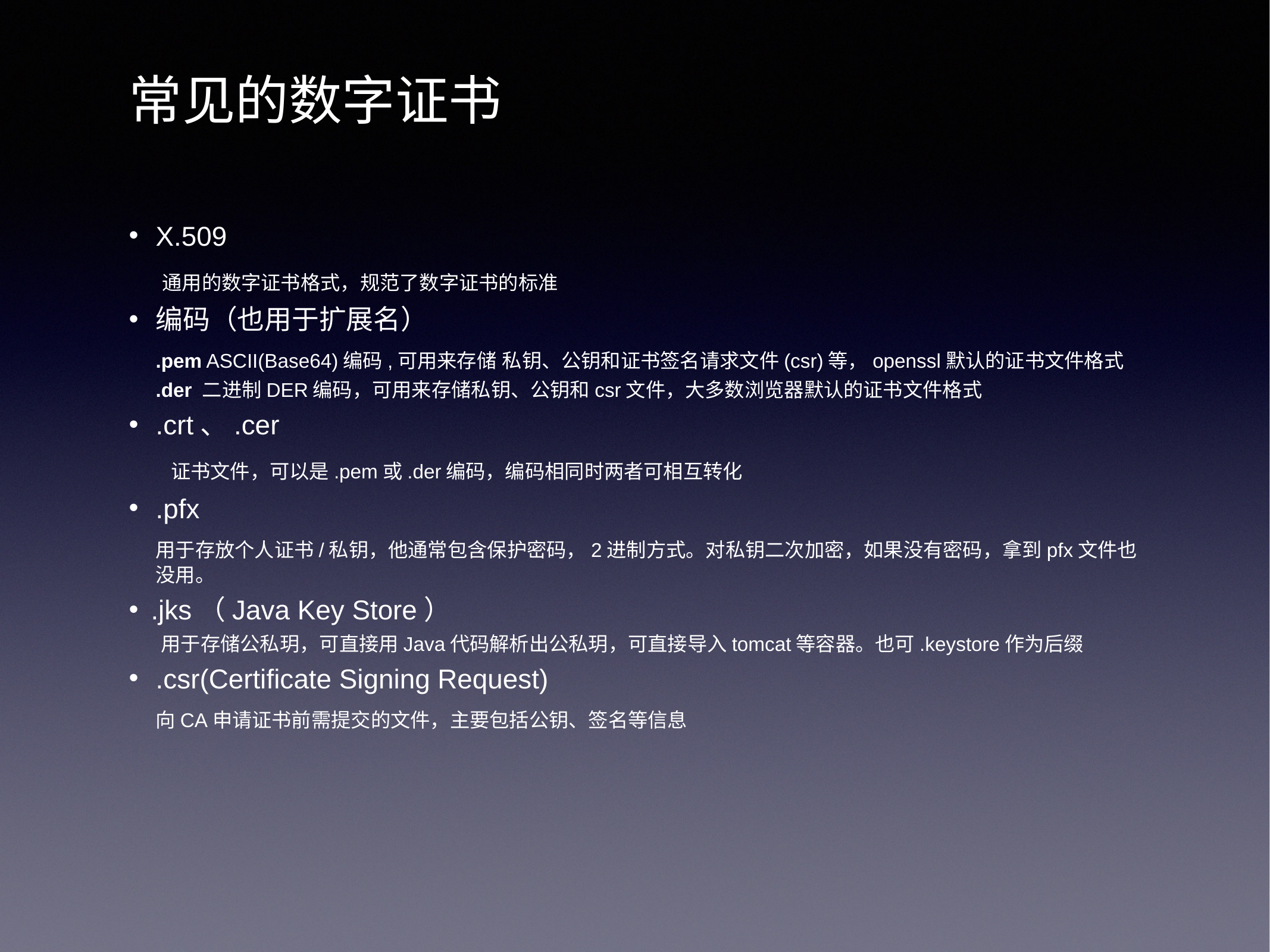

# 常见的数字证书
X.509
   通用的数字证书格式，规范了数字证书的标准
编码（也用于扩展名）
	.pem ASCII(Base64)编码,可用来存储 私钥、公钥和证书签名请求文件(csr)等，openssl默认的证书文件格式
	.der 二进制DER编码，可用来存储私钥、公钥和csr文件，大多数浏览器默认的证书文件格式
.crt、.cer
    证书文件，可以是.pem或.der编码，编码相同时两者可相互转化
.pfx
	用于存放个人证书/私钥，他通常包含保护密码，2进制方式。对私钥二次加密，如果没有密码，拿到pfx文件也没用。
.jks（Java Key Store）
     用于存储公私玥，可直接用Java代码解析出公私玥，可直接导入tomcat等容器。也可.keystore作为后缀
.csr(Certificate Signing Request)
	向CA申请证书前需提交的文件，主要包括公钥、签名等信息